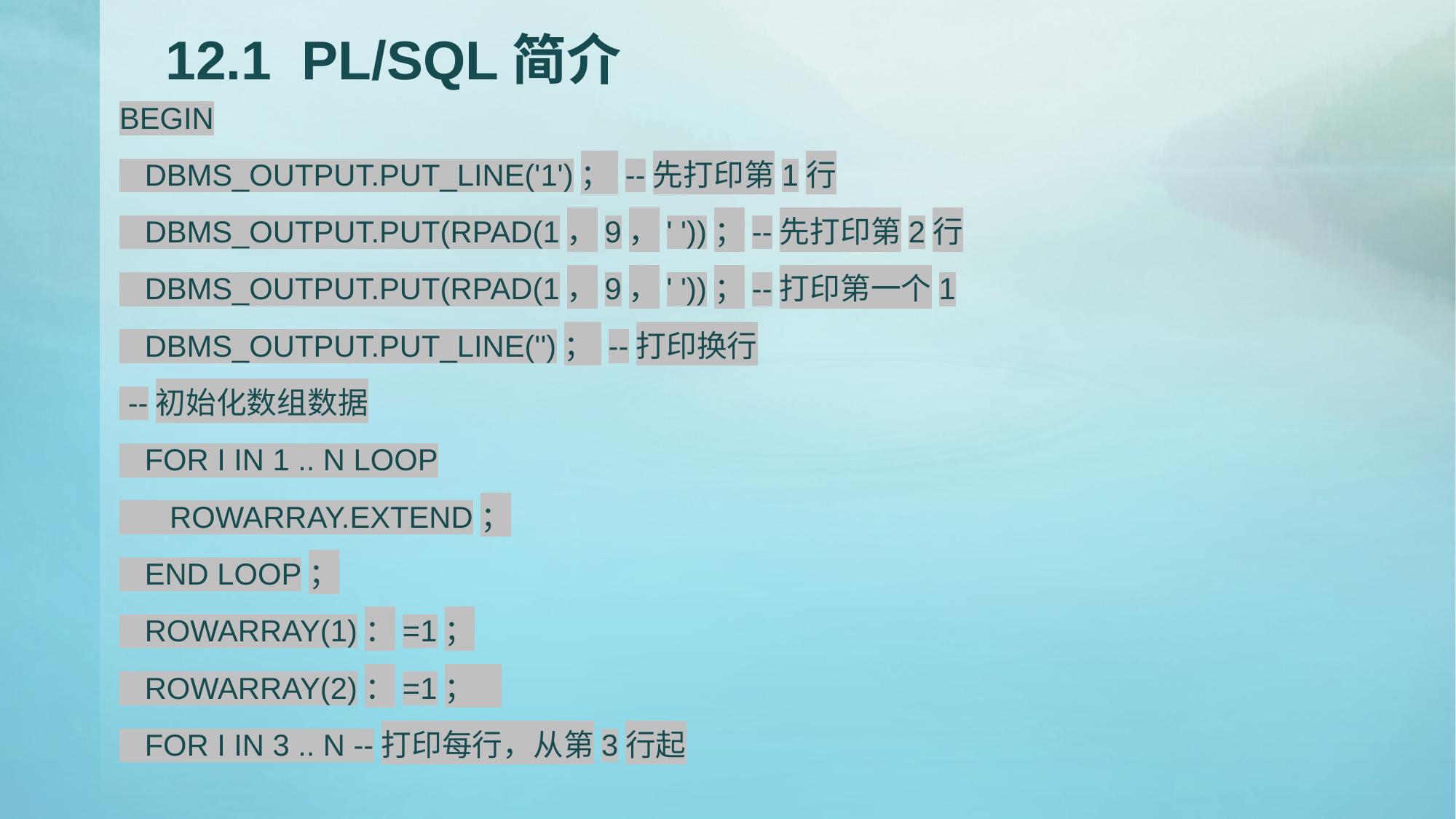

# 12.1  PL/SQL简介
BEGIN
   DBMS_OUTPUT.PUT_LINE('1')； --先打印第1行
   DBMS_OUTPUT.PUT(RPAD(1，9，' '))；--先打印第2行
   DBMS_OUTPUT.PUT(RPAD(1，9，' '))；--打印第一个1
   DBMS_OUTPUT.PUT_LINE('')； --打印换行
 --初始化数组数据
   FOR I IN 1 .. N LOOP
      ROWARRAY.EXTEND；
   END LOOP；
   ROWARRAY(1)：=1；
   ROWARRAY(2)：=1；
   FOR I IN 3 .. N --打印每行，从第3行起